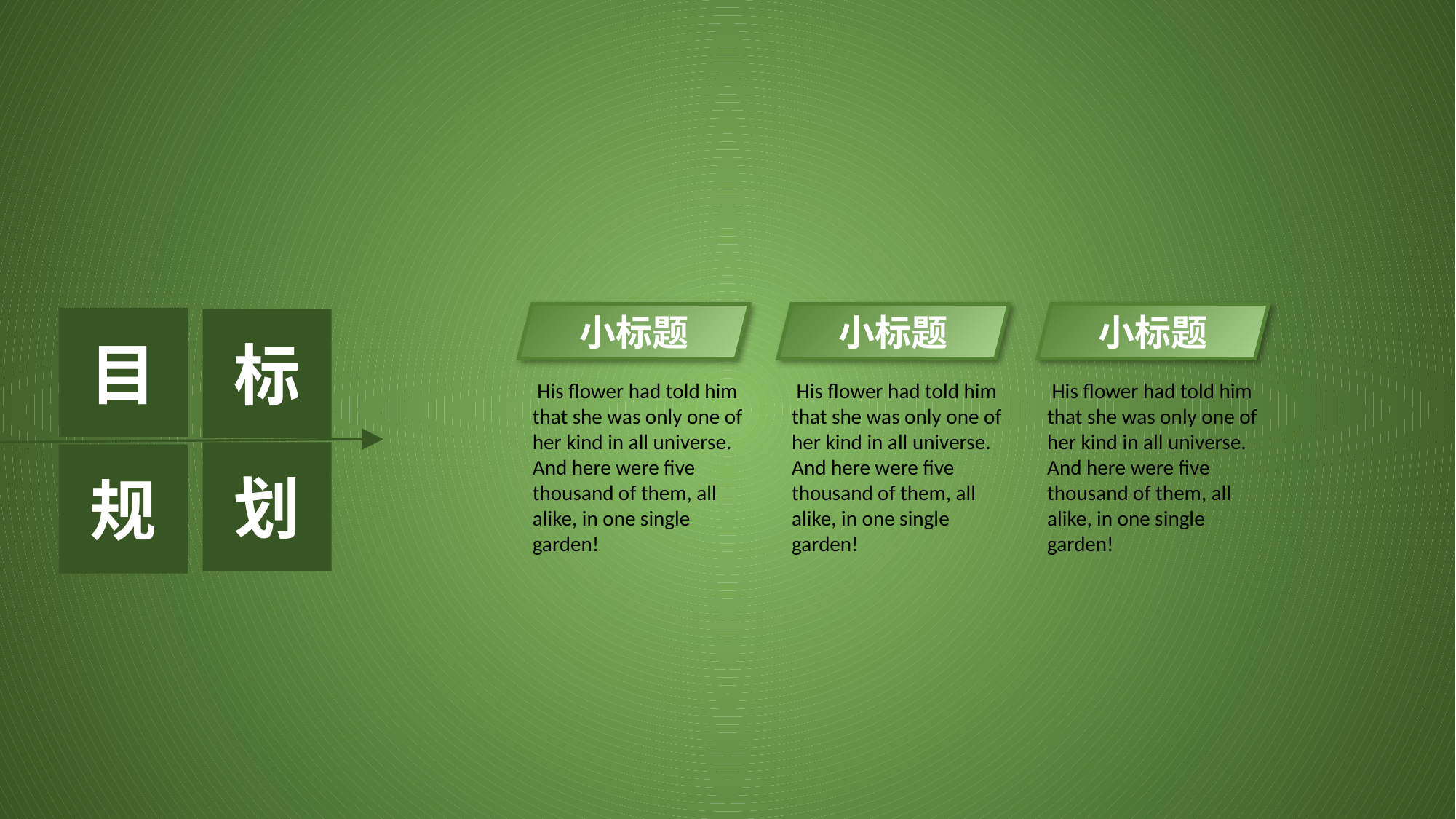

小标题
小标题
小标题
目
标
 His flower had told him that she was only one of her kind in all universe. And here were five thousand of them, all alike, in one single garden!
 His flower had told him that she was only one of her kind in all universe. And here were five thousand of them, all alike, in one single garden!
 His flower had told him that she was only one of her kind in all universe. And here were five thousand of them, all alike, in one single garden!

划
规